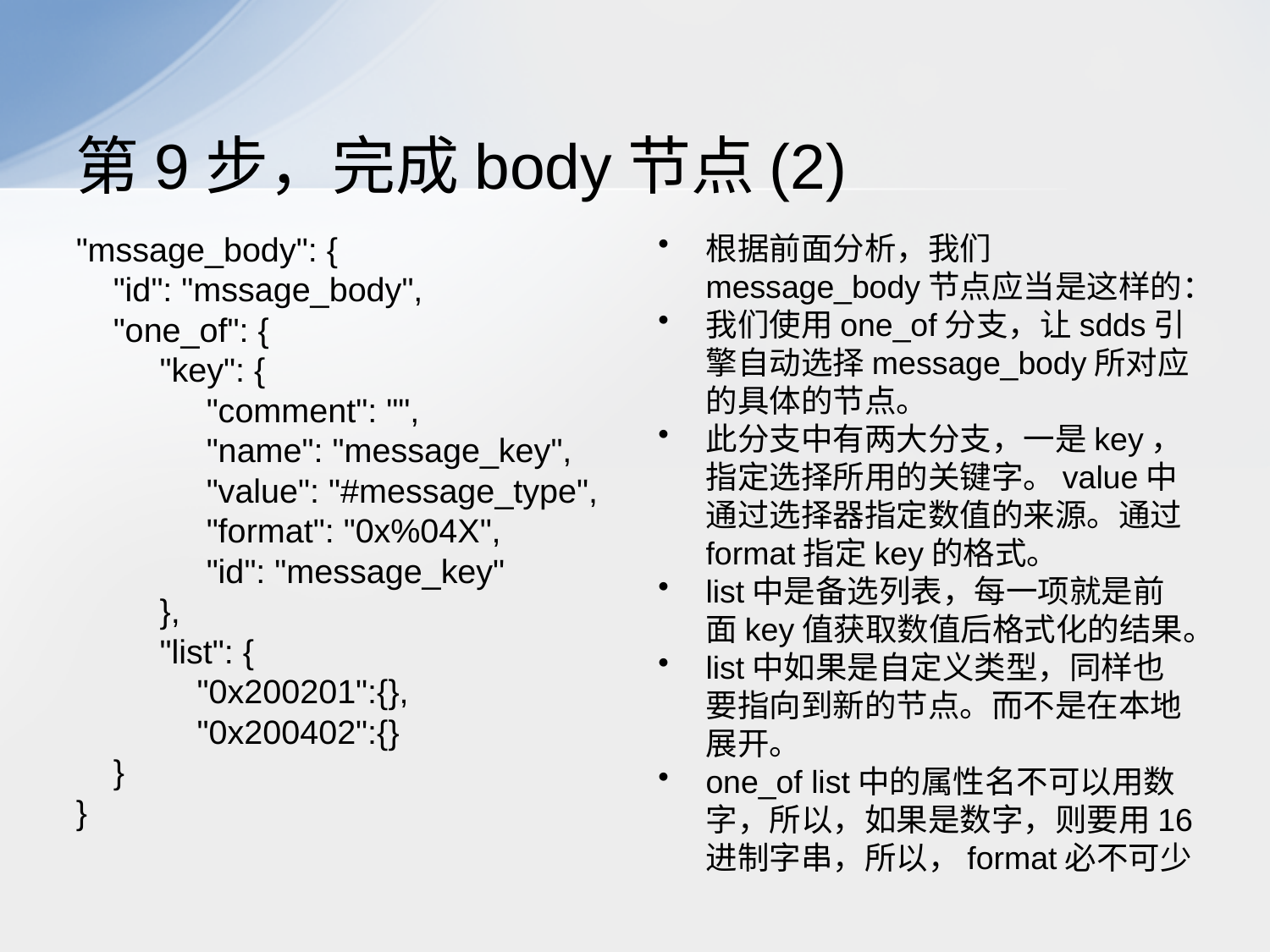

# 第9步，完成body节点(2)
"mssage_body": {
    "id": "mssage_body",
    "one_of": {
         "key": {
              "comment": "",
              "name": "message_key",
              "value": "#message_type",
              "format": "0x%04X",
              "id": "message_key"
         },
         "list": {
             "0x200201":{},
             "0x200402":{}
    }
}
根据前面分析，我们message_body节点应当是这样的：
我们使用one_of分支，让sdds引擎自动选择message_body所对应的具体的节点。
此分支中有两大分支，一是key，指定选择所用的关键字。value中通过选择器指定数值的来源。通过format指定key的格式。
list中是备选列表，每一项就是前面key值获取数值后格式化的结果。
list中如果是自定义类型，同样也要指向到新的节点。而不是在本地展开。
one_of list中的属性名不可以用数字，所以，如果是数字，则要用16进制字串，所以，format必不可少